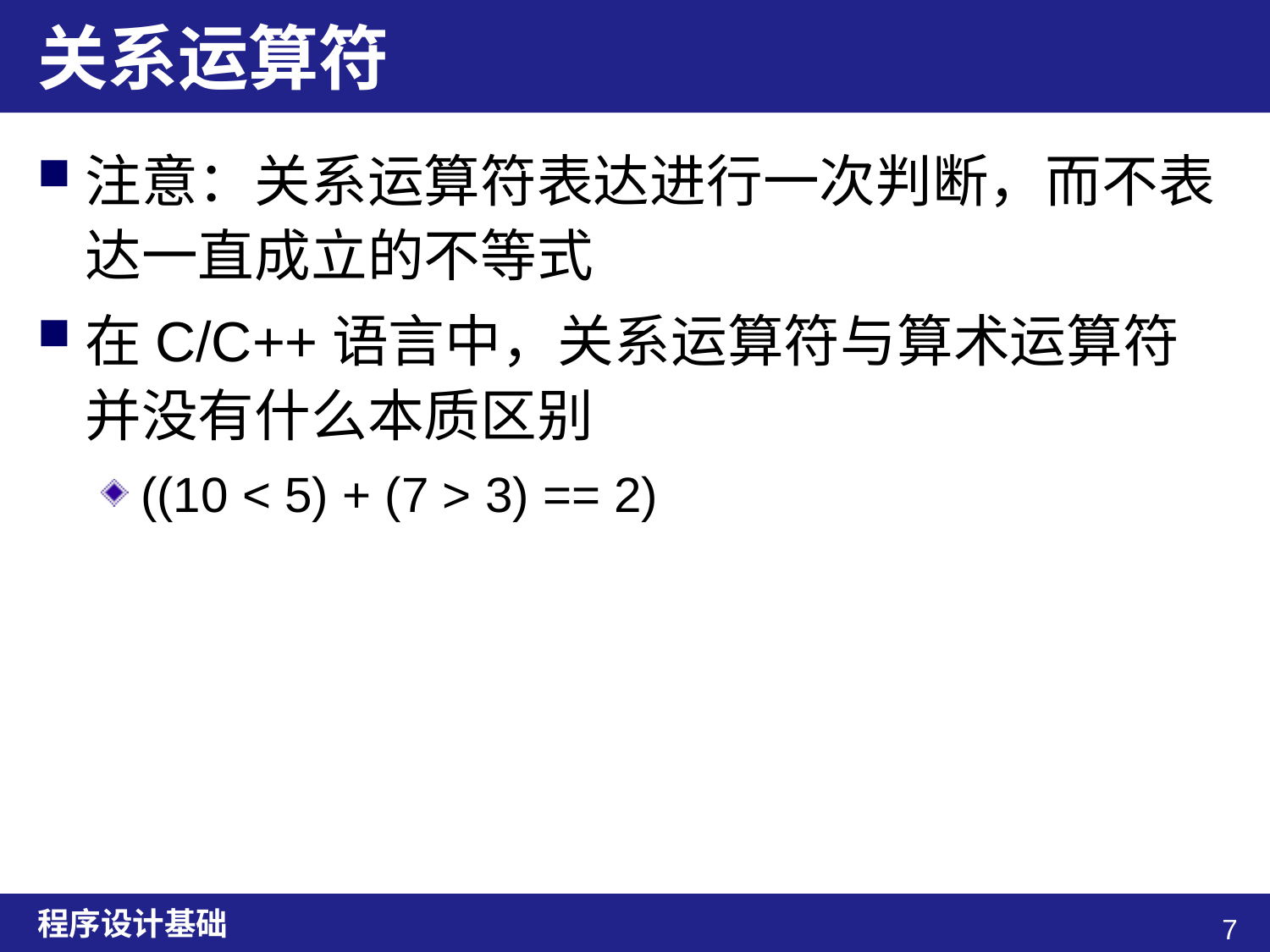

# 关系运算符
注意：关系运算符表达进行一次判断，而不表达一直成立的不等式
在C/C++语言中，关系运算符与算术运算符并没有什么本质区别
((10 < 5) + (7 > 3) == 2)